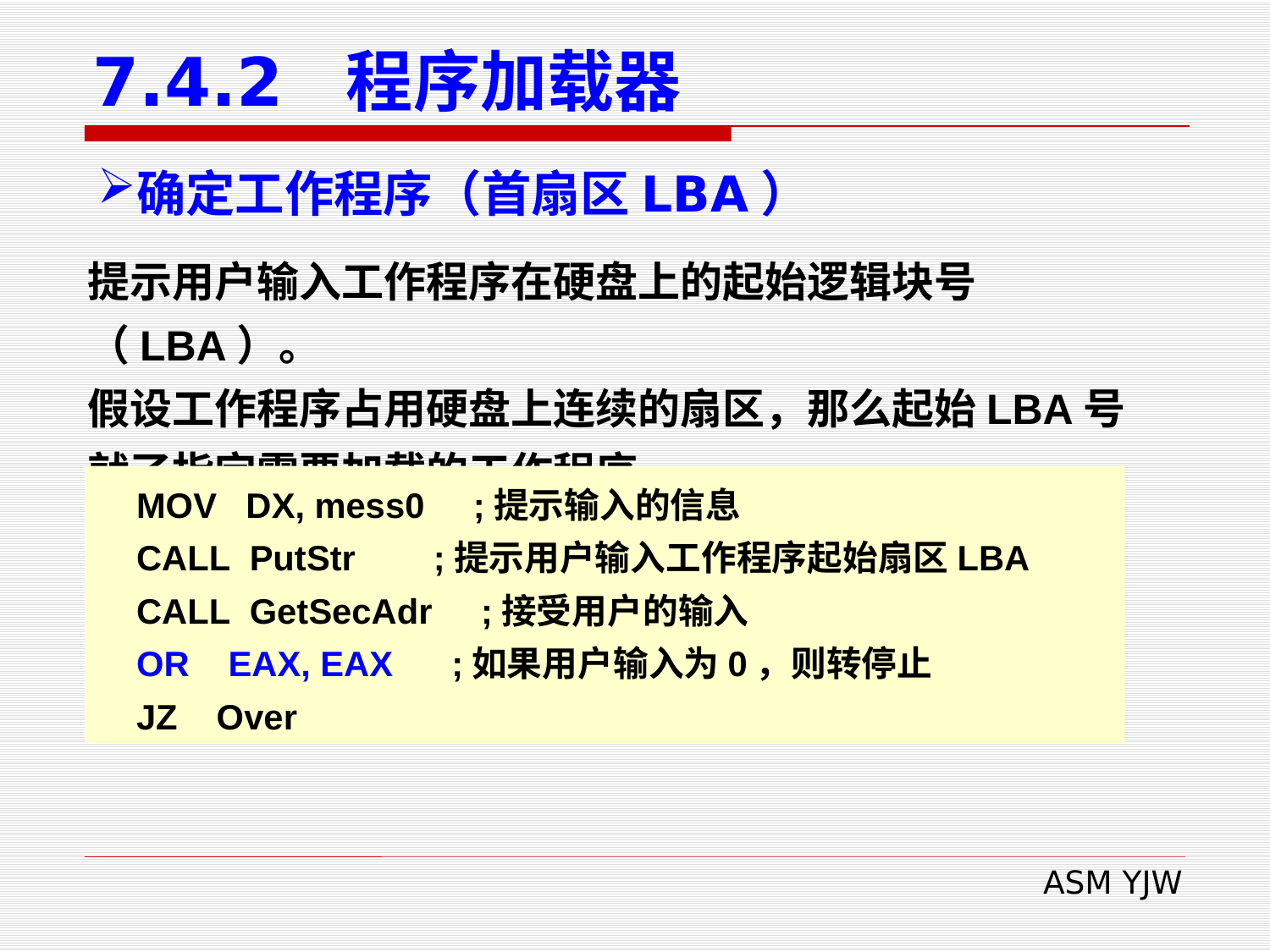

# 7.4.2  程序加载器
确定工作程序（首扇区LBA）
提示用户输入工作程序在硬盘上的起始逻辑块号（LBA）。
假设工作程序占用硬盘上连续的扇区，那么起始LBA号就了指定需要加载的工作程序。
    MOV   DX, mess0     ;提示输入的信息
    CALL  PutStr        ;提示用户输入工作程序起始扇区LBA
    CALL  GetSecAdr     ;接受用户的输入
    OR    EAX, EAX      ;如果用户输入为0，则转停止
    JZ    Over